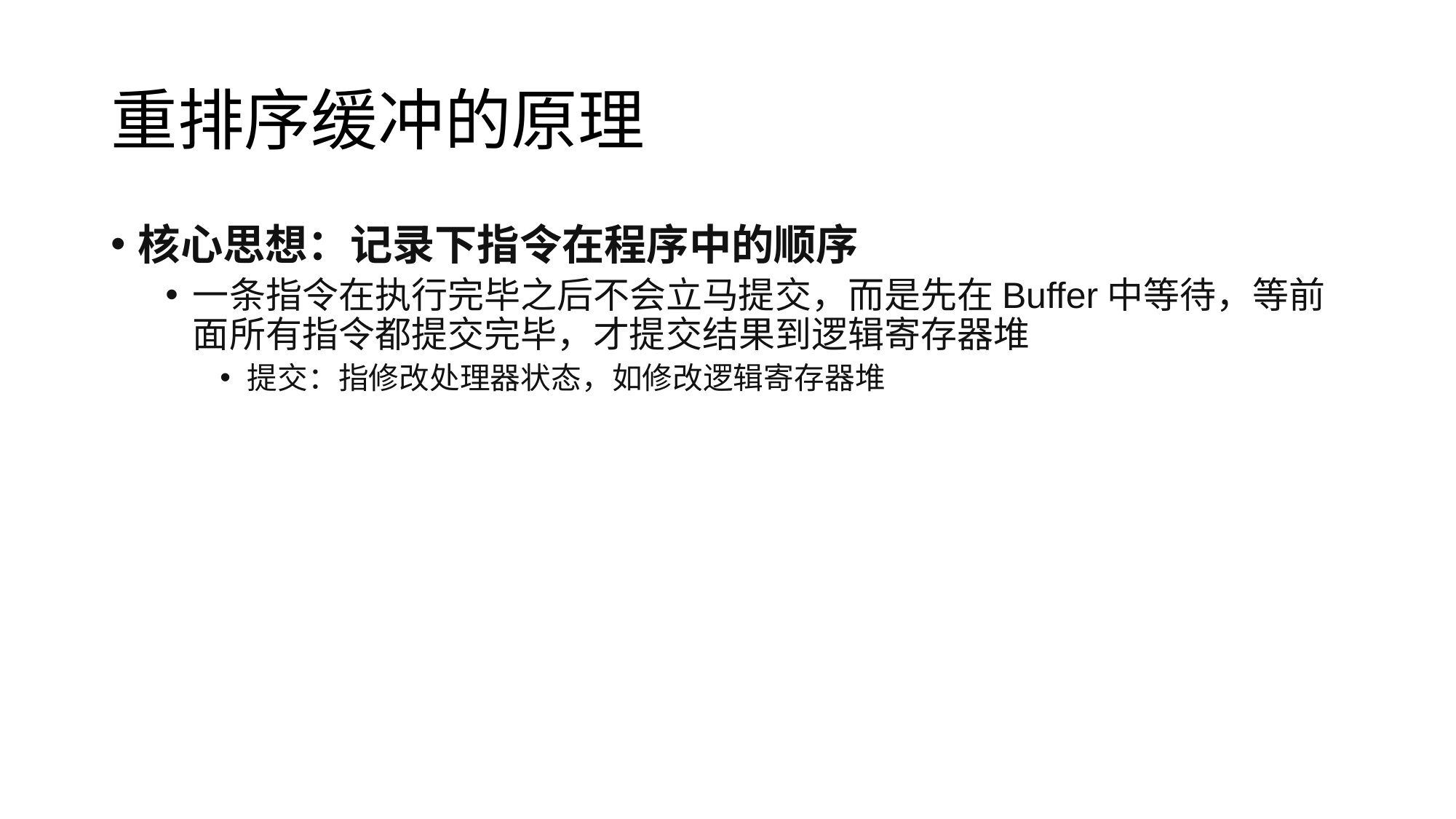

# 重排序缓冲的原理
核心思想：记录下指令在程序中的顺序
一条指令在执行完毕之后不会立马提交，而是先在Buffer中等待，等前面所有指令都提交完毕，才提交结果到逻辑寄存器堆
提交：指修改处理器状态，如修改逻辑寄存器堆